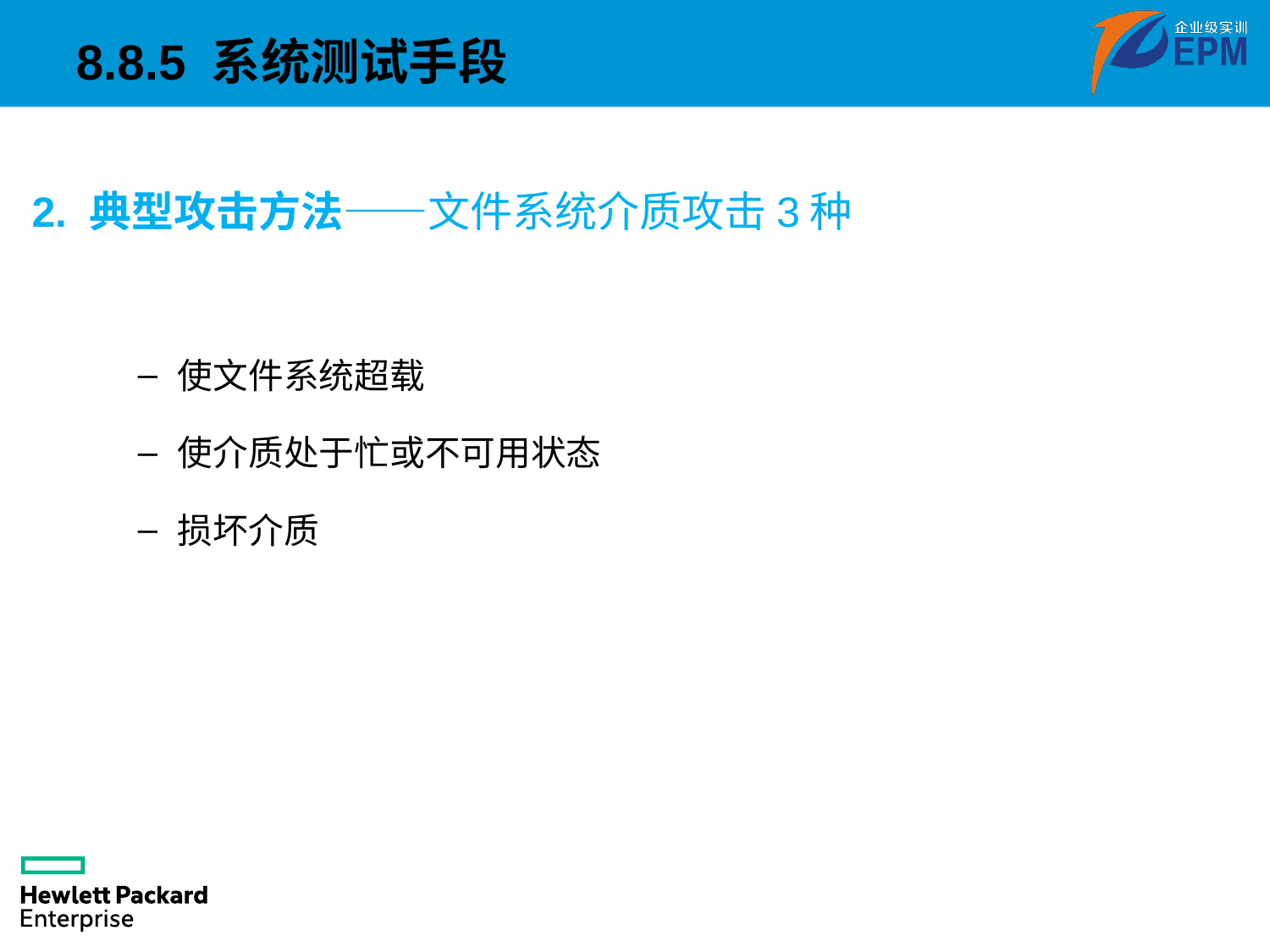

8.8.5 系统测试手段
2. 典型攻击方法——文件系统介质攻击3种
使文件系统超载
使介质处于忙或不可用状态
损坏介质